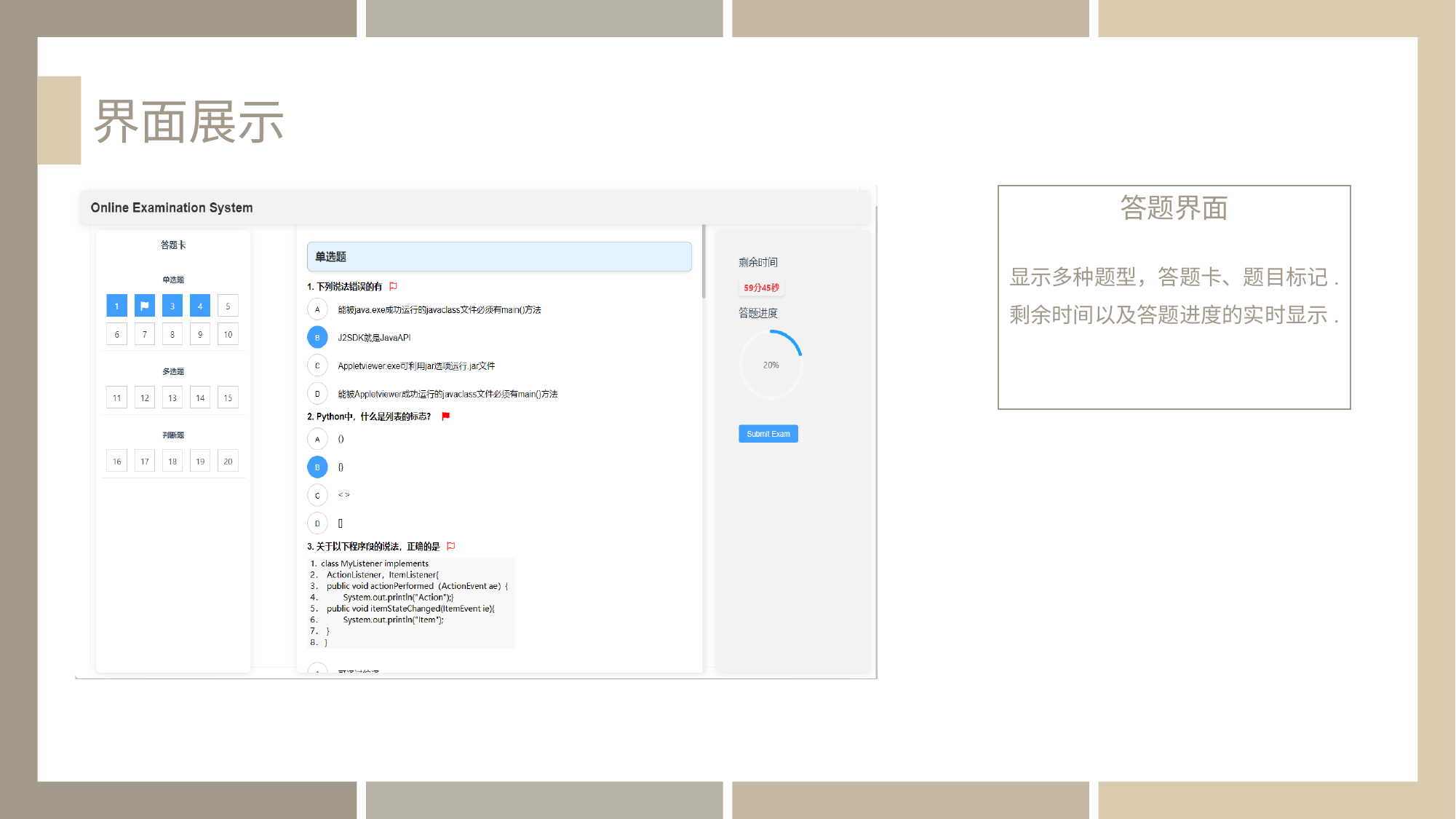

界面展示

答题界面

显示多种题型，答题卡、题目标记.
剩余时间以及答题进度的实时显示.